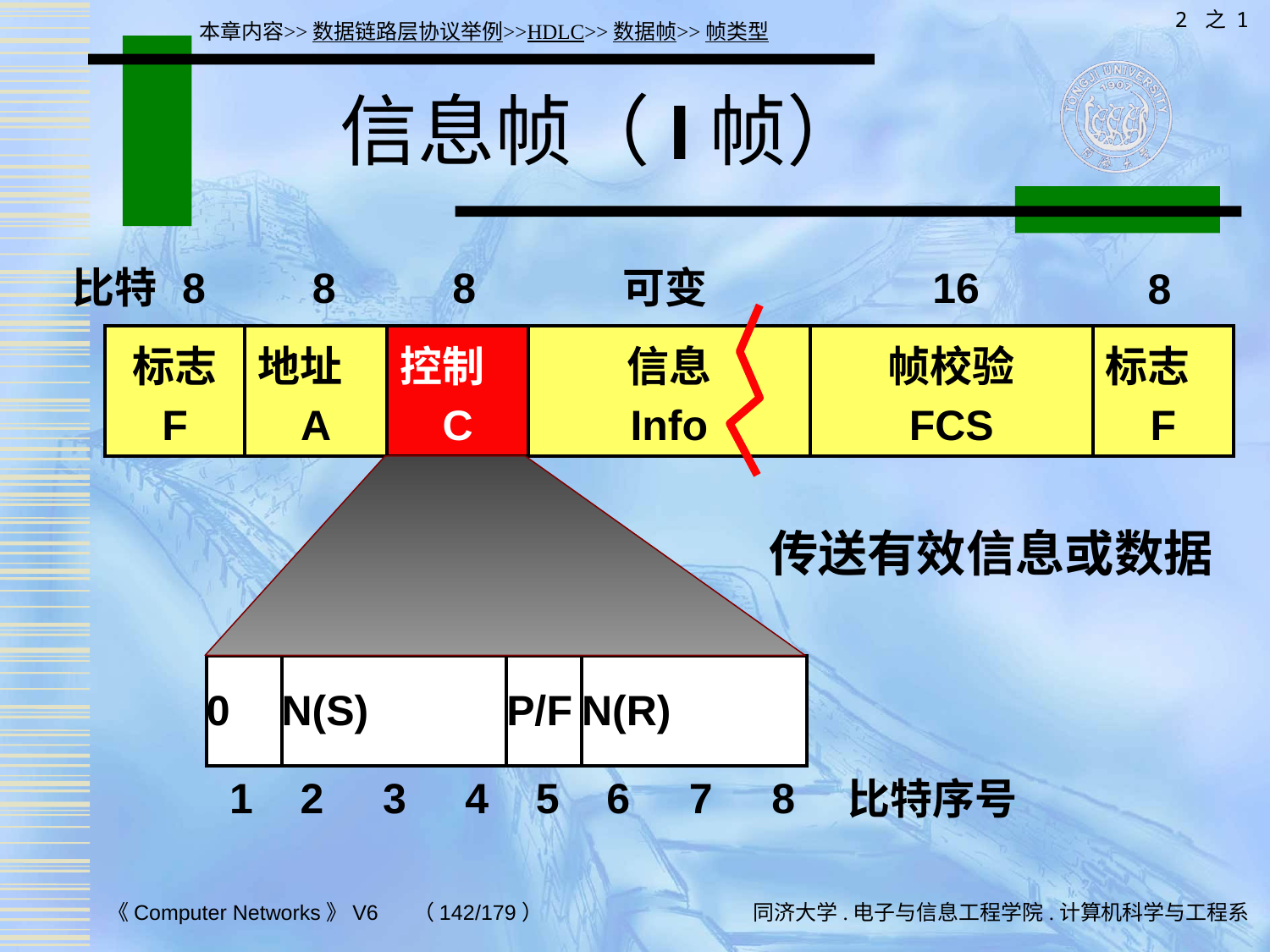

2 之 1
本章内容>>数据链路层协议举例>>HDLC>>数据帧>>帧类型
# 信息帧（I帧）
比特
8
8
8
可变
16
8

| 标志 F | 地址 A | 控制 C | 信息 Info | 帧校验 FCS | 标志 F |
| --- | --- | --- | --- | --- | --- |

传送有效信息或数据
| 0 | N(S) | P/F | N(R) |
| --- | --- | --- | --- |
 1    2     3     4    5    6     7     8
比特序号